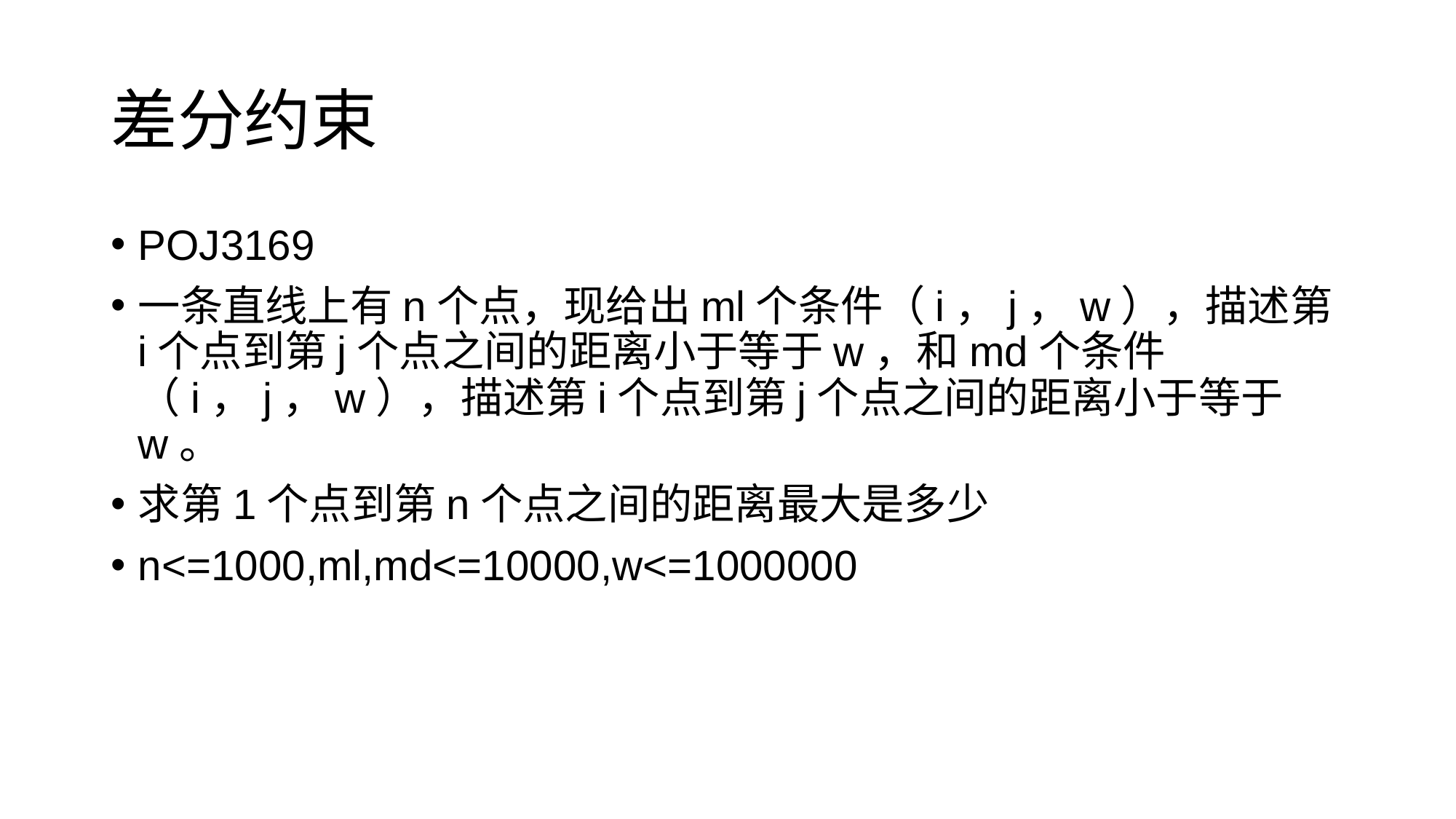

# 差分约束
POJ3169
一条直线上有n个点，现给出ml个条件（i，j，w），描述第i个点到第j个点之间的距离小于等于w，和md个条件（i，j，w），描述第i个点到第j个点之间的距离小于等于w。
求第1个点到第n个点之间的距离最大是多少
n<=1000,ml,md<=10000,w<=1000000